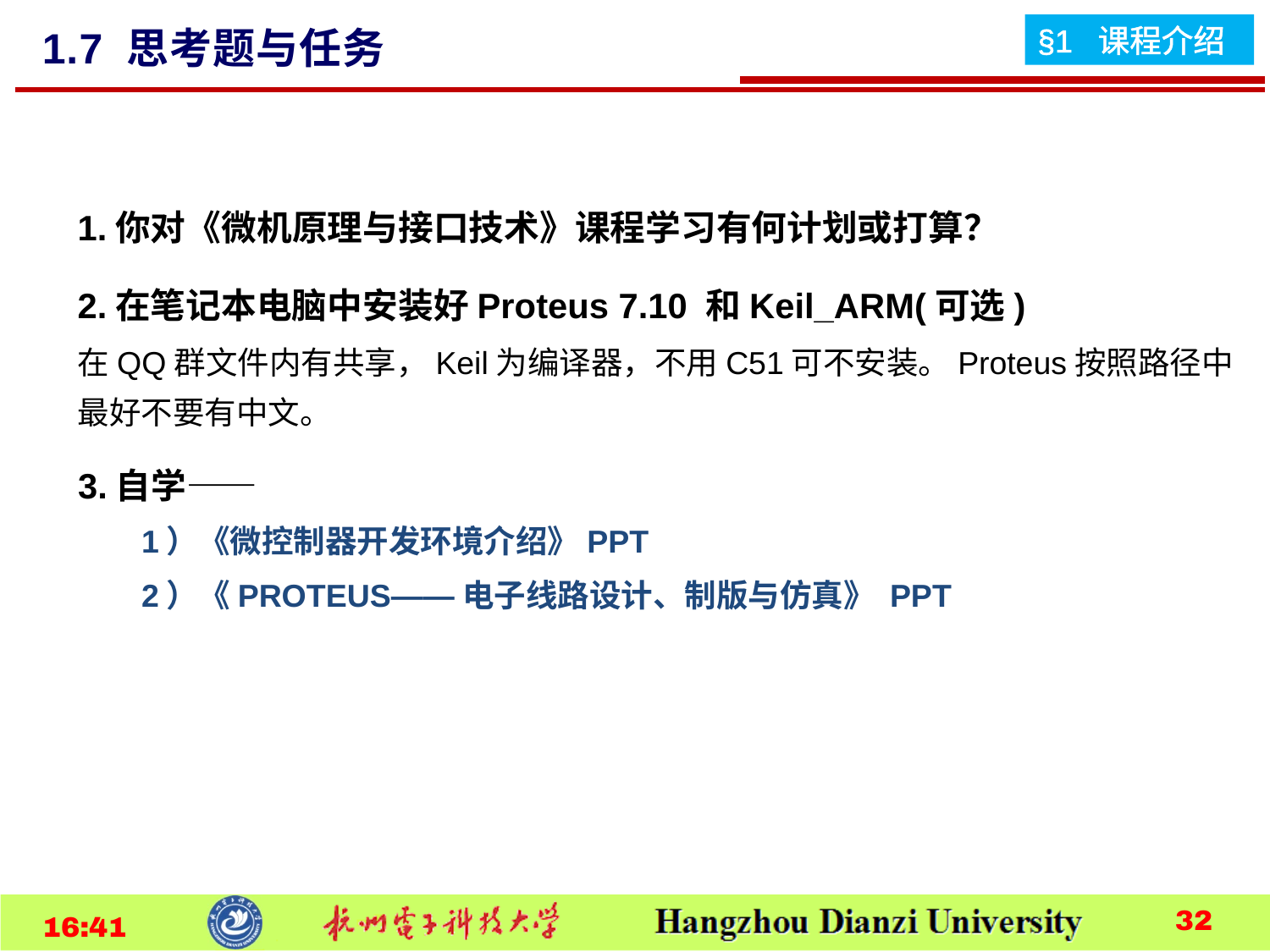

1.7 思考题与任务
1.你对《微机原理与接口技术》课程学习有何计划或打算？
2.在笔记本电脑中安装好Proteus 7.10 和Keil_ARM(可选)
在QQ群文件内有共享，Keil为编译器，不用C51可不安装。Proteus按照路径中最好不要有中文。
3.自学——
1）《微控制器开发环境介绍》PPT
2）《PROTEUS——电子线路设计、制版与仿真》 PPT